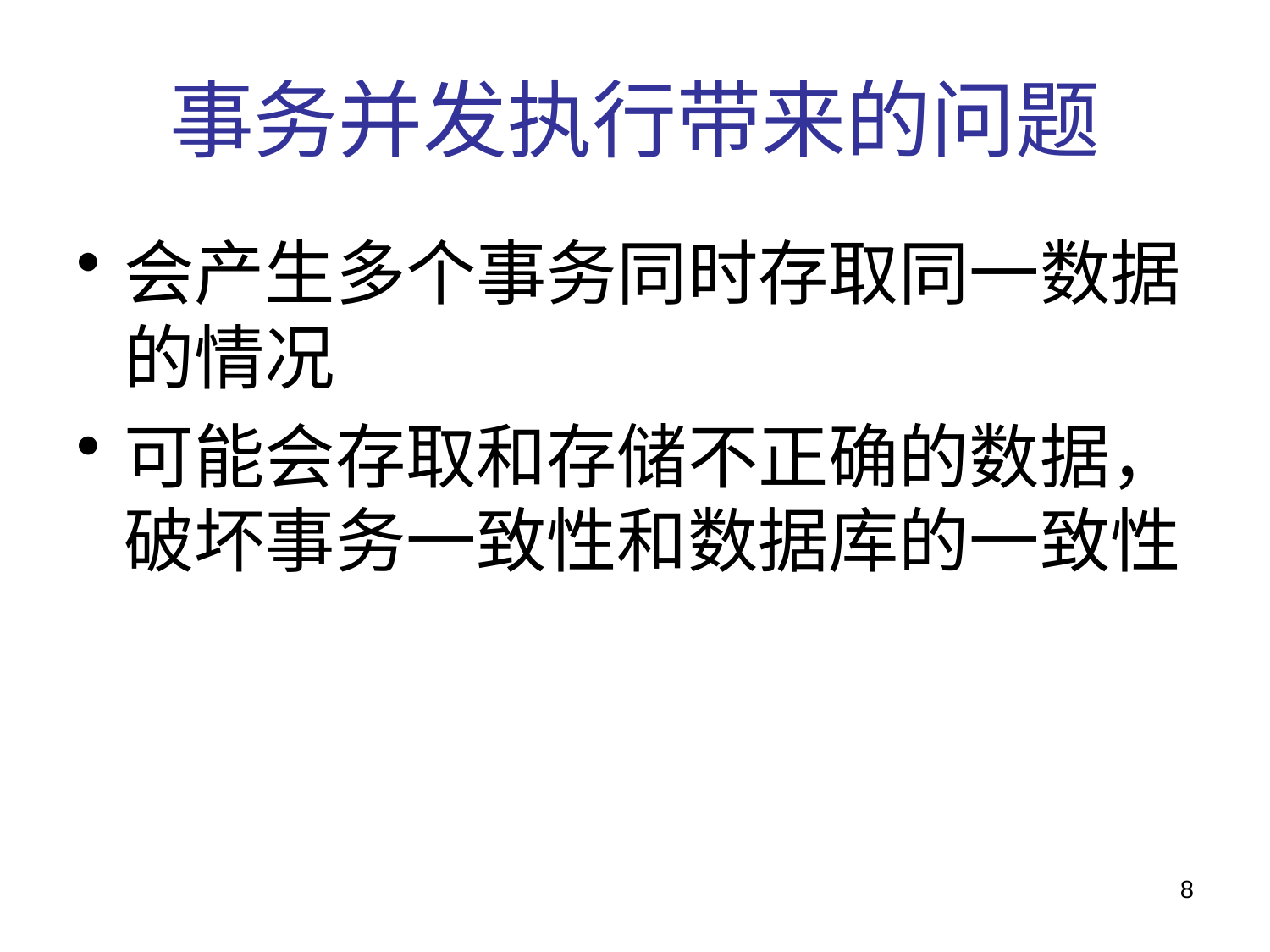

# 事务并发执行带来的问题
会产生多个事务同时存取同一数据的情况
可能会存取和存储不正确的数据，破坏事务一致性和数据库的一致性

8